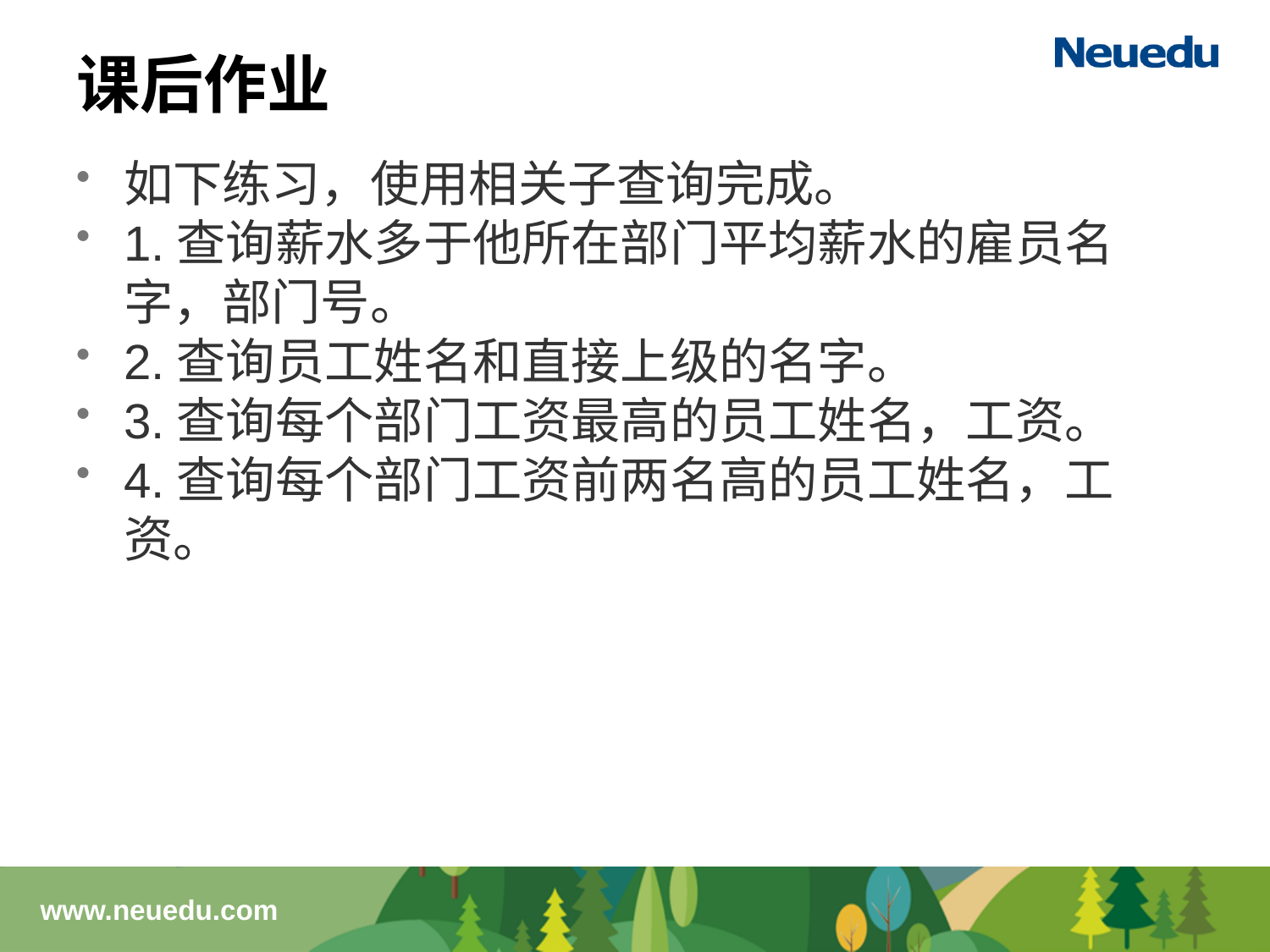

# 课后作业
如下练习，使用相关子查询完成。
1.查询薪水多于他所在部门平均薪水的雇员名字，部门号。
2.查询员工姓名和直接上级的名字。
3.查询每个部门工资最高的员工姓名，工资。
4.查询每个部门工资前两名高的员工姓名，工资。